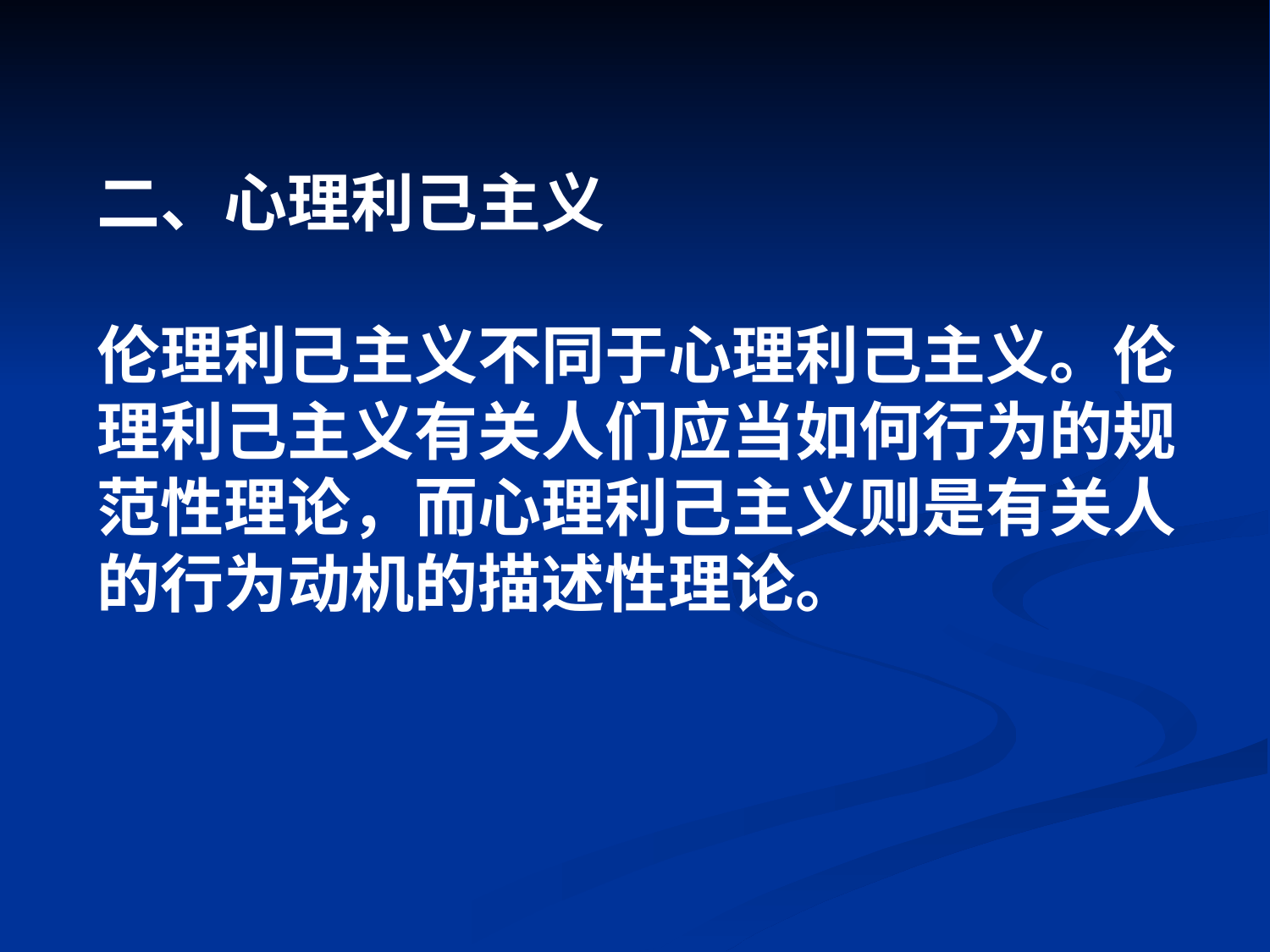

二、心理利己主义

伦理利己主义不同于心理利己主义。伦理利己主义有关人们应当如何行为的规范性理论，而心理利己主义则是有关人的行为动机的描述性理论。